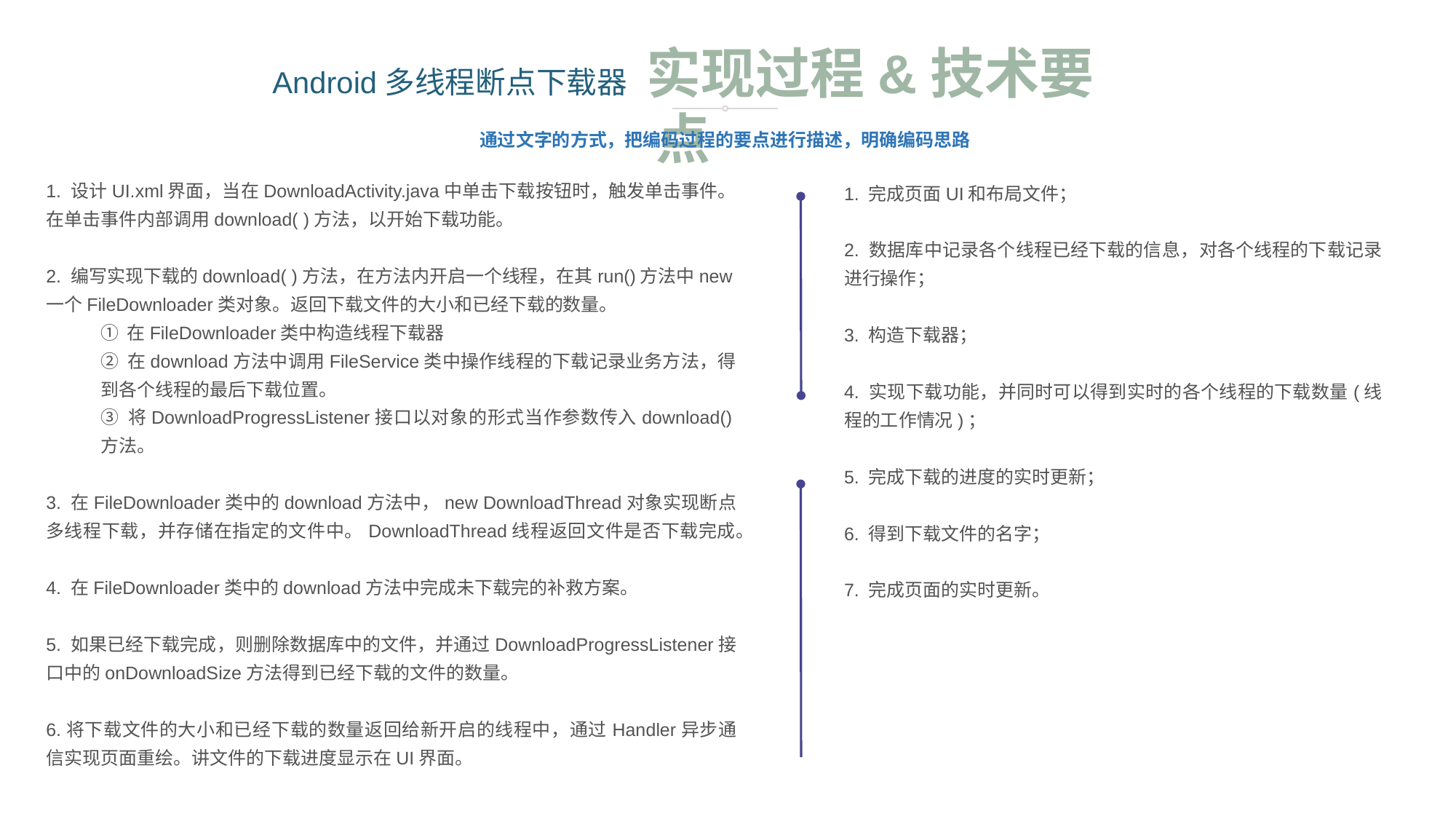

Android多线程断点下载器  实现过程&技术要点

通过文字的方式，把编码过程的要点进行描述，明确编码思路
1. 设计UI.xml界面，当在DownloadActivity.java中单击下载按钮时，触发单击事件。在单击事件内部调用download( )方法，以开始下载功能。

2. 编写实现下载的download( )方法，在方法内开启一个线程，在其run()方法中new一个FileDownloader类对象。返回下载文件的大小和已经下载的数量。
① 在FileDownloader类中构造线程下载器
② 在download方法中调用FileService类中操作线程的下载记录业务方法，得到各个线程的最后下载位置。
③ 将DownloadProgressListener接口以对象的形式当作参数传入download()方法。

3. 在FileDownloader类中的download方法中，new DownloadThread对象实现断点多线程下载，并存储在指定的文件中。DownloadThread线程返回文件是否下载完成。

4. 在FileDownloader类中的download方法中完成未下载完的补救方案。

5. 如果已经下载完成，则删除数据库中的文件，并通过DownloadProgressListener接口中的onDownloadSize方法得到已经下载的文件的数量。

6.将下载文件的大小和已经下载的数量返回给新开启的线程中，通过Handler异步通信实现页面重绘。讲文件的下载进度显示在UI界面。
1. 完成页面UI和布局文件；

2. 数据库中记录各个线程已经下载的信息，对各个线程的下载记录进行操作；

3. 构造下载器；

4. 实现下载功能，并同时可以得到实时的各个线程的下载数量(线程的工作情况)；

5. 完成下载的进度的实时更新；

6. 得到下载文件的名字；

7. 完成页面的实时更新。